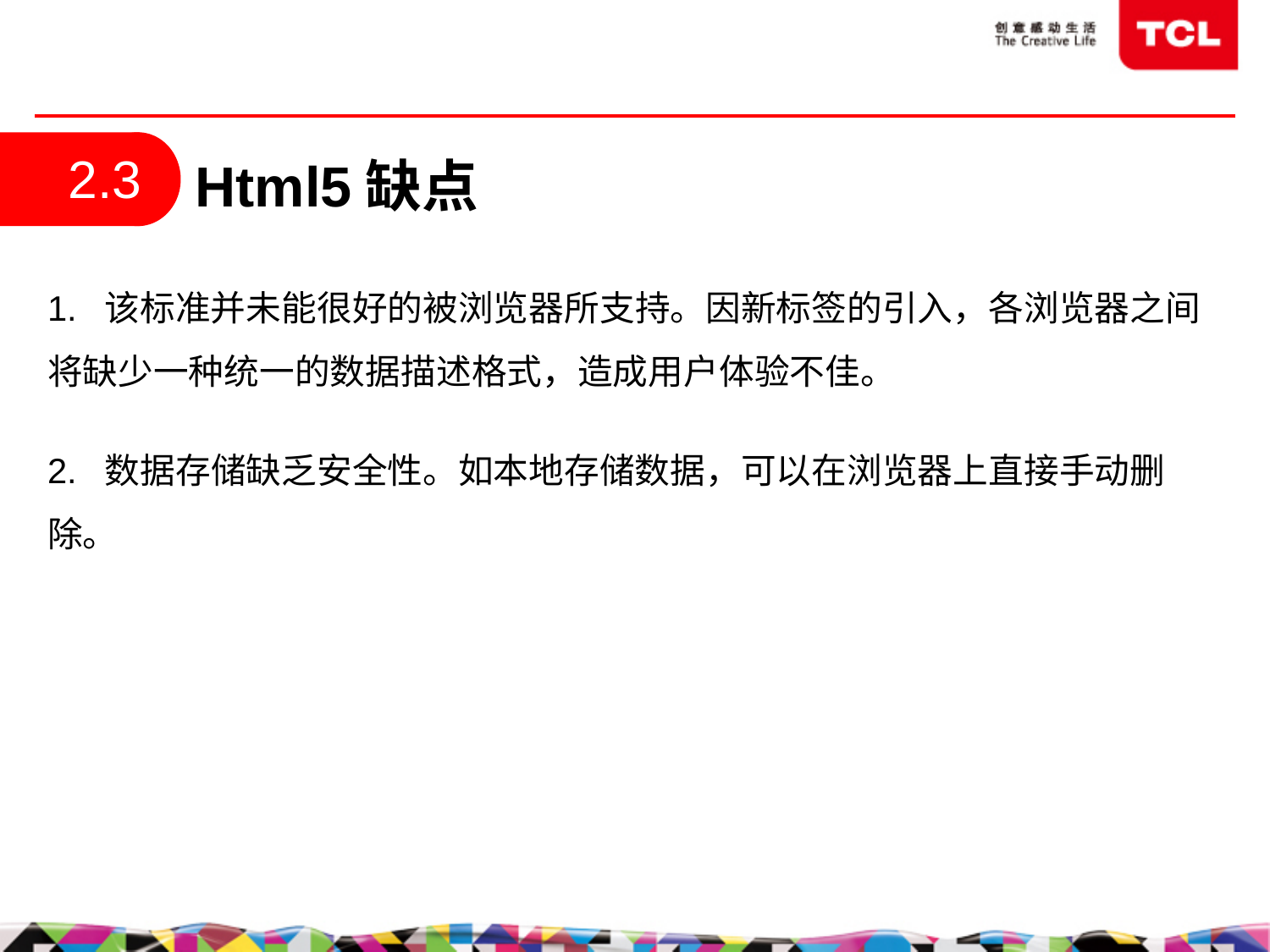

2.3
Html5缺点
1.  该标准并未能很好的被浏览器所支持。因新标签的引入，各浏览器之间将缺少一种统一的数据描述格式，造成用户体验不佳。
2.  数据存储缺乏安全性。如本地存储数据，可以在浏览器上直接手动删除。